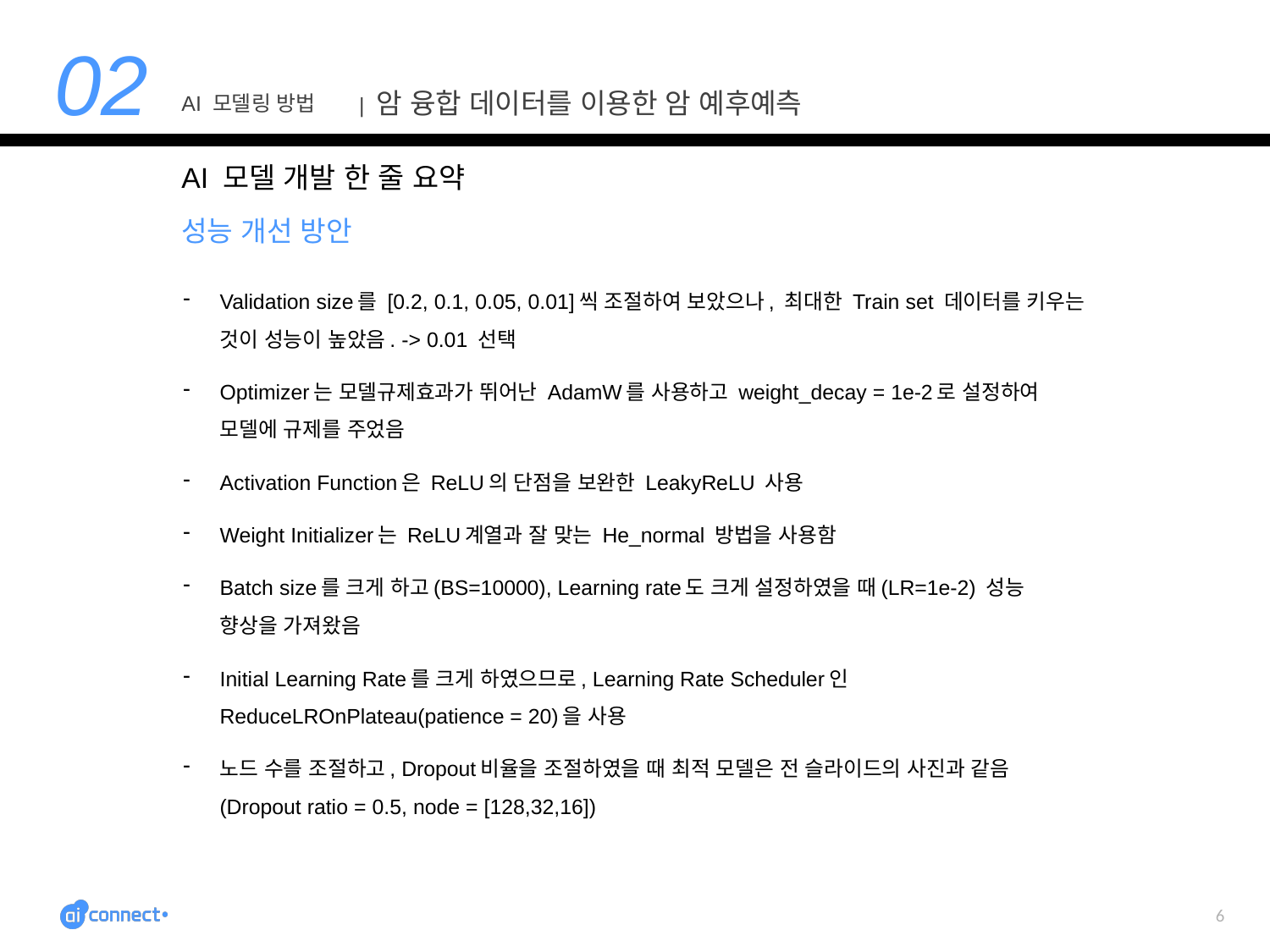

02
AI 모델링 방법
암 융합 데이터를 이용한 암 예후예측
AI 모델 개발 한 줄 요약
성능 개선 방안
Validation size를 [0.2, 0.1, 0.05, 0.01]씩 조절하여 보았으나, 최대한 Train set 데이터를 키우는 것이 성능이 높았음. -> 0.01 선택
Optimizer는 모델규제효과가 뛰어난 AdamW를 사용하고 weight_decay = 1e-2로 설정하여 모델에 규제를 주었음
Activation Function은 ReLU의 단점을 보완한 LeakyReLU 사용
Weight Initializer는 ReLU계열과 잘 맞는 He_normal 방법을 사용함
Batch size를 크게 하고(BS=10000), Learning rate도 크게 설정하였을 때(LR=1e-2) 성능 향상을 가져왔음
Initial Learning Rate를 크게 하였으므로, Learning Rate Scheduler인 ReduceLROnPlateau(patience = 20)을 사용
노드 수를 조절하고, Dropout비율을 조절하였을 때 최적 모델은 전 슬라이드의 사진과 같음(Dropout ratio = 0.5, node = [128,32,16])

6